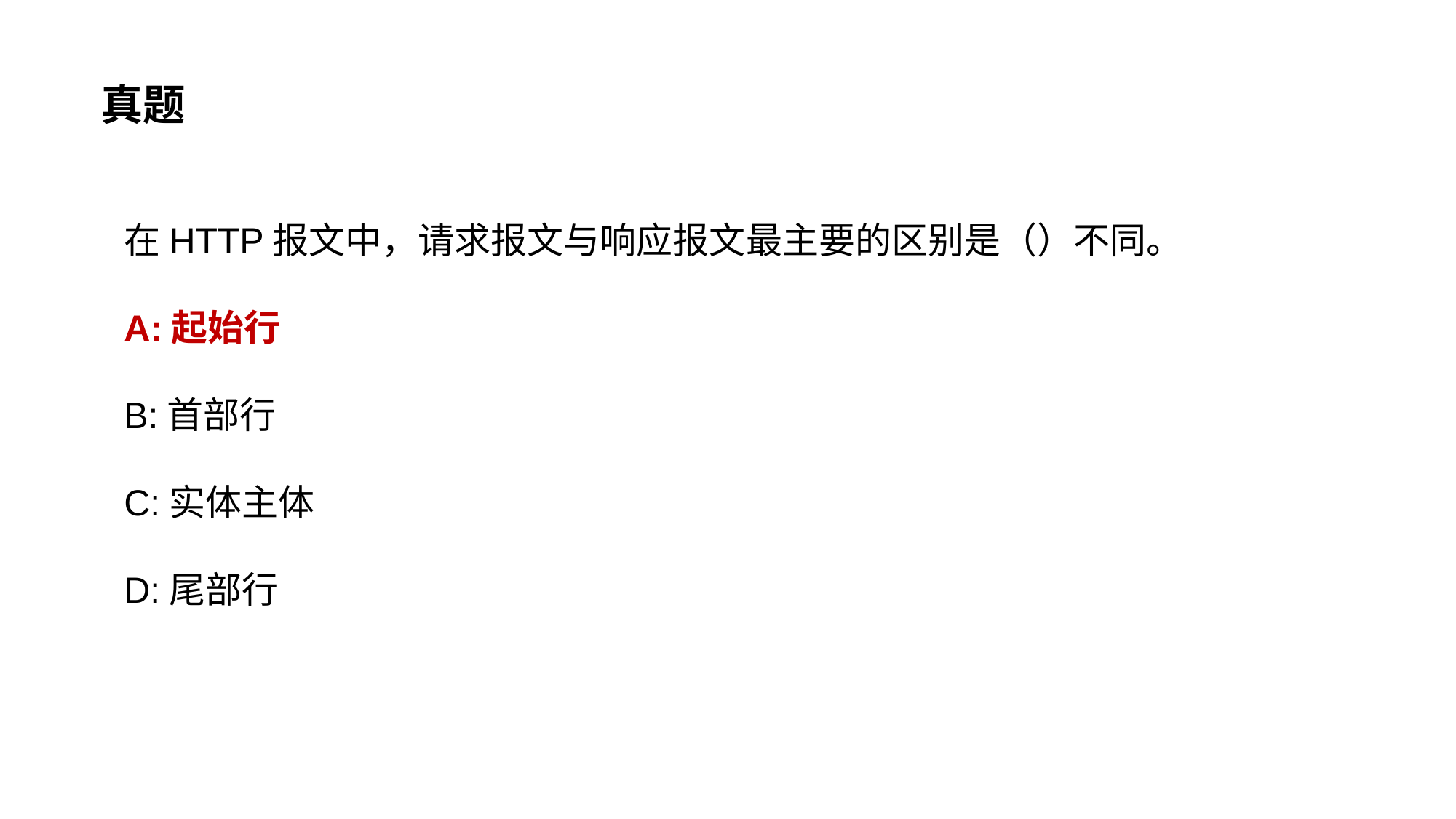

真题
在HTTP报文中，请求报文与响应报文最主要的区别是（）不同。

A:起始行

B:首部行

C:实体主体

D:尾部行